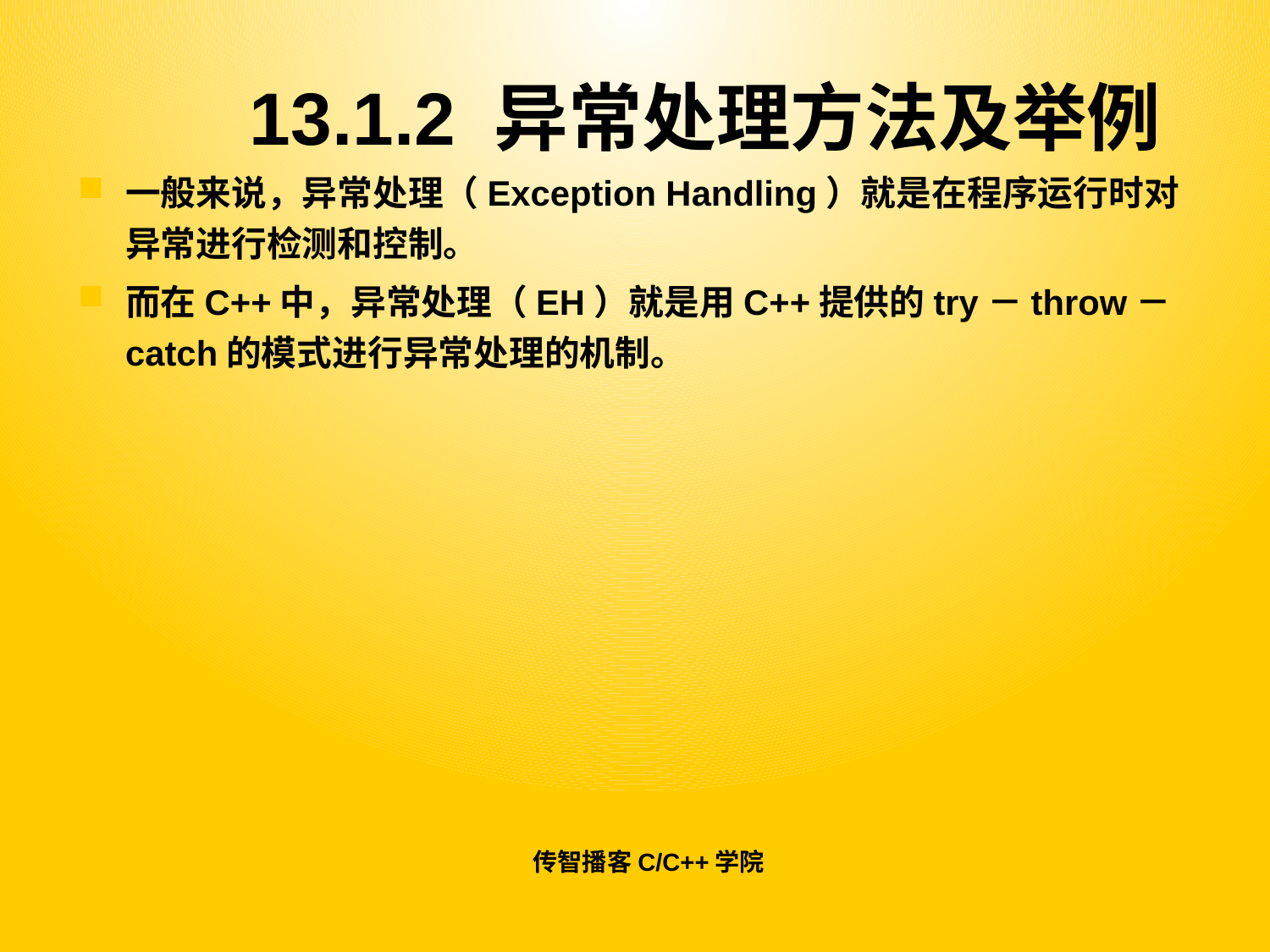

# 13.1.2 异常处理方法及举例
一般来说，异常处理（Exception Handling）就是在程序运行时对异常进行检测和控制。
而在C++中，异常处理（EH）就是用C++提供的try－throw－catch的模式进行异常处理的机制。
传智播客C/C++学院